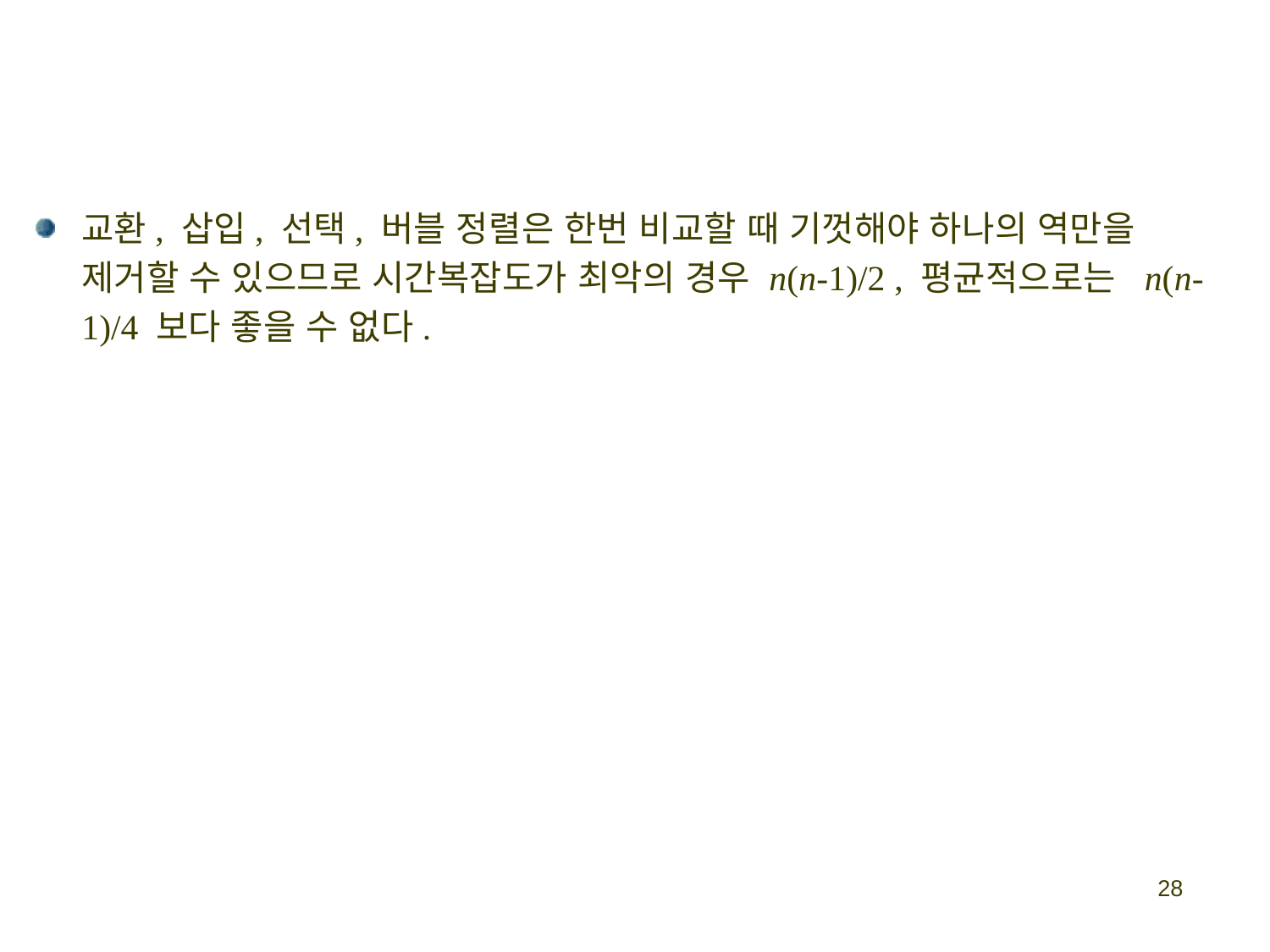

교환, 삽입, 선택, 버블 정렬은 한번 비교할 때 기껏해야 하나의 역만을 제거할 수 있으므로 시간복잡도가 최악의 경우 n(n-1)/2 , 평균적으로는  n(n-1)/4 보다 좋을 수 없다.
28